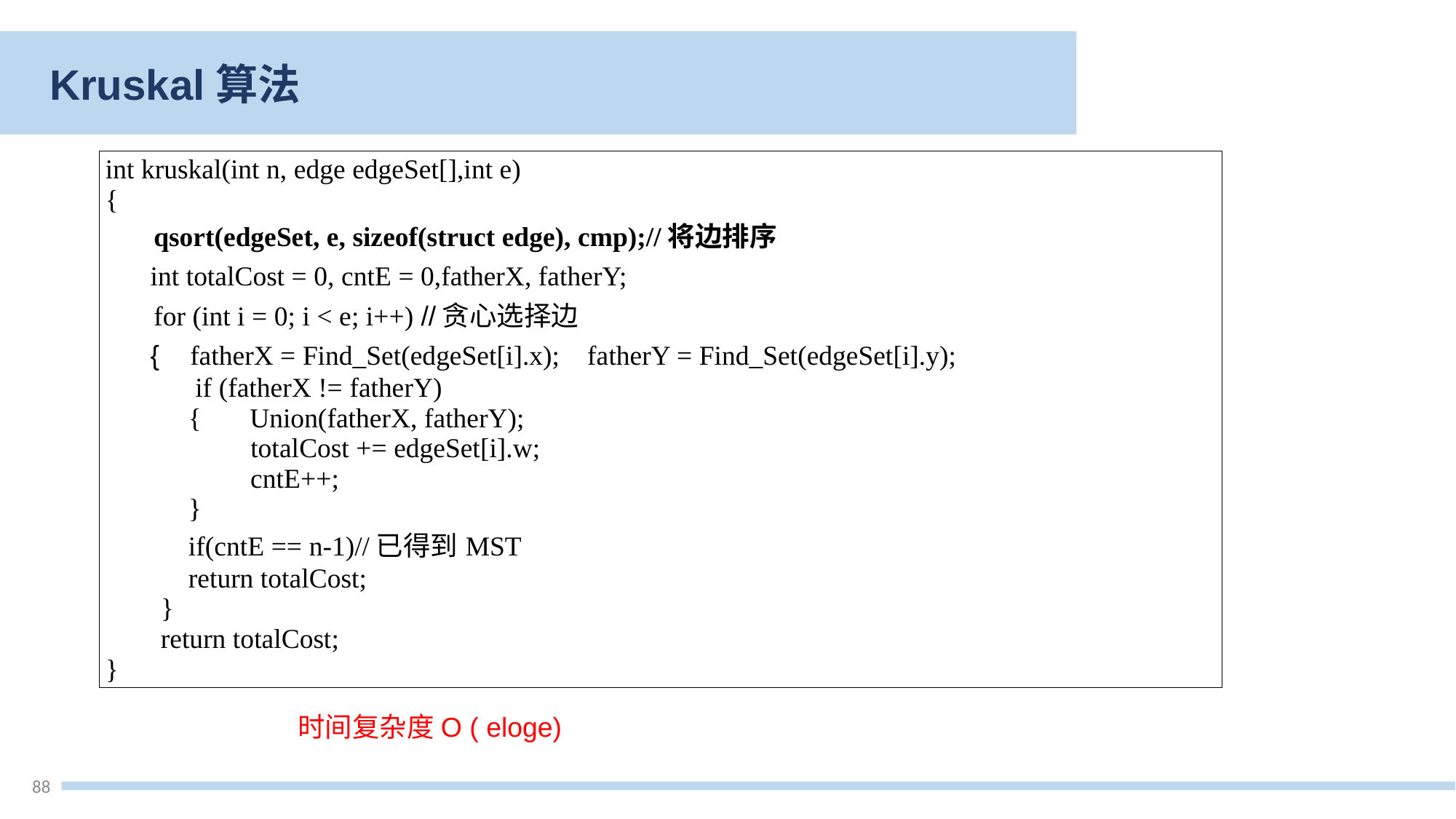

Kruskal算法
| int kruskal(int n, edge edgeSet[],int e) { qsort(edgeSet, e, sizeof(struct edge), cmp);//将边排序 int totalCost = 0, cntE = 0,fatherX, fatherY; for (int i = 0; i < e; i++) //贪心选择边 { fatherX = Find\_Set(edgeSet[i].x); fatherY = Find\_Set(edgeSet[i].y); if (fatherX != fatherY) { Union(fatherX, fatherY); totalCost += edgeSet[i].w; cntE++; } if(cntE == n-1)//已得到MST return totalCost; } return totalCost; } |
| --- |

时间复杂度O ( eloge)
88